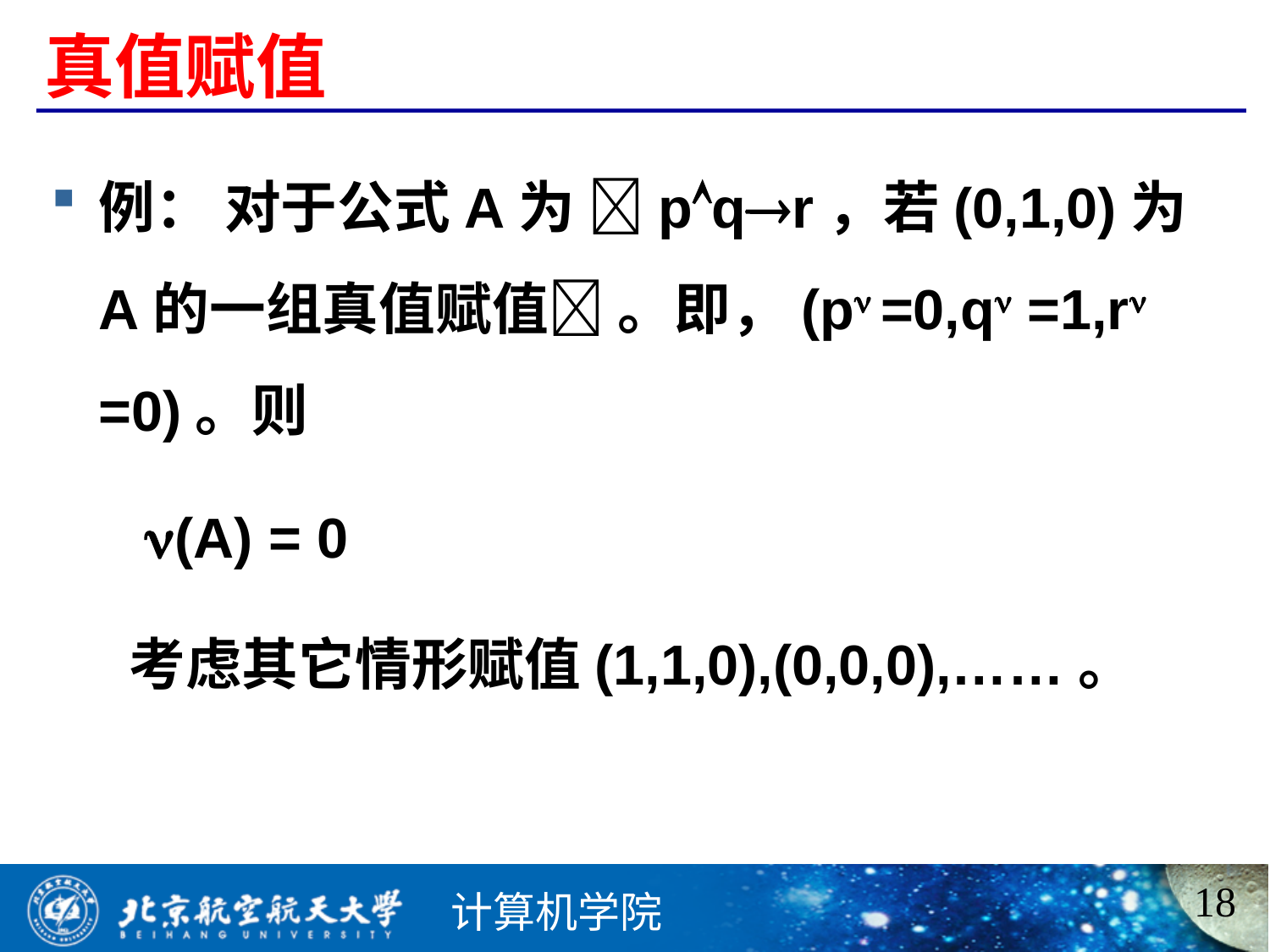

# 真值赋值
例： 对于公式A为 ¬p∧q→r，若(0,1,0)为A的一组真值赋值ν 。即，(pν =0,qν =1,rν =0)。则
      ν(A) = 0
     考虑其它情形赋值(1,1,0),(0,0,0),……。